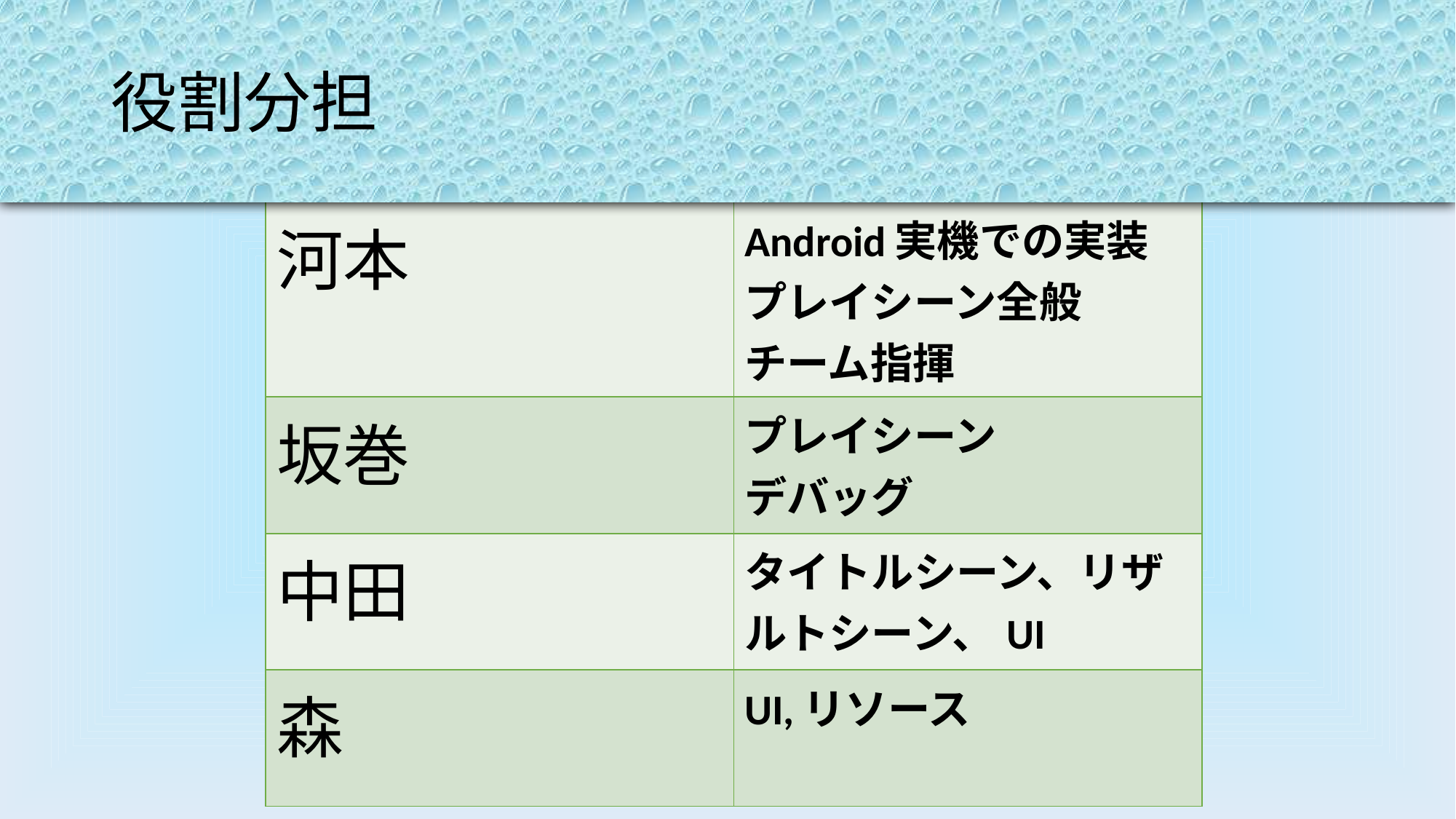

役割分担
#
| 河本 | Android実機での実装 プレイシーン全般 チーム指揮 |
| --- | --- |
| 坂巻 | プレイシーン デバッグ |
| 中田 | タイトルシーン、リザルトシーン、UI |
| 森 | UI,リソース |